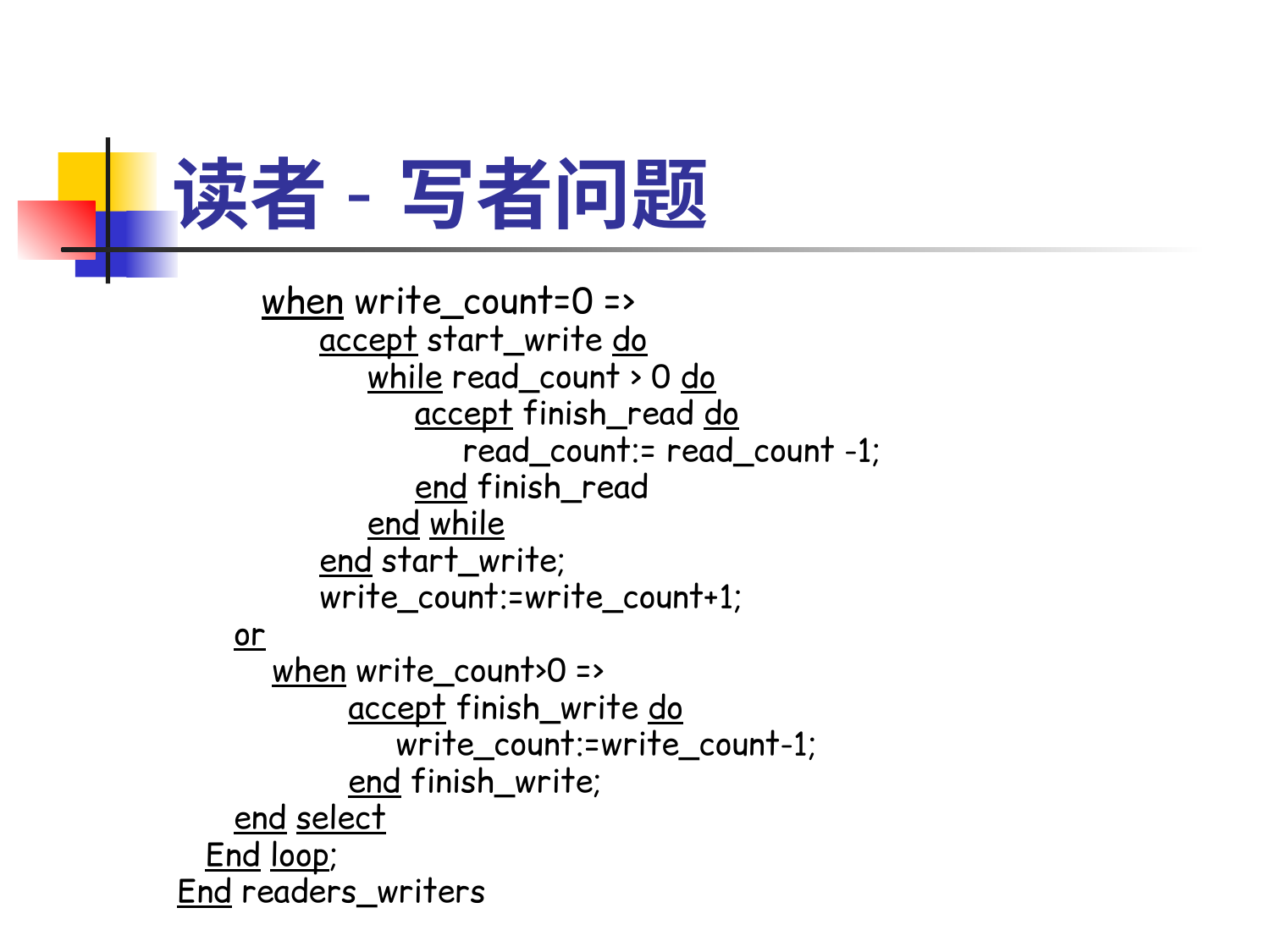

# 读者-写者问题
        when write_count=0 =>
               accept start_write do
                    while read_count > 0 do
                         accept finish_read do
                              read_count:= read_count -1;
                         end finish_read
                    end while
               end start_write;
               write_count:=write_count+1;
      or
          when write_count>0 =>
                  accept finish_write do
                       write_count:=write_count-1;
                  end finish_write;
      end select
   End loop;
End readers_writers